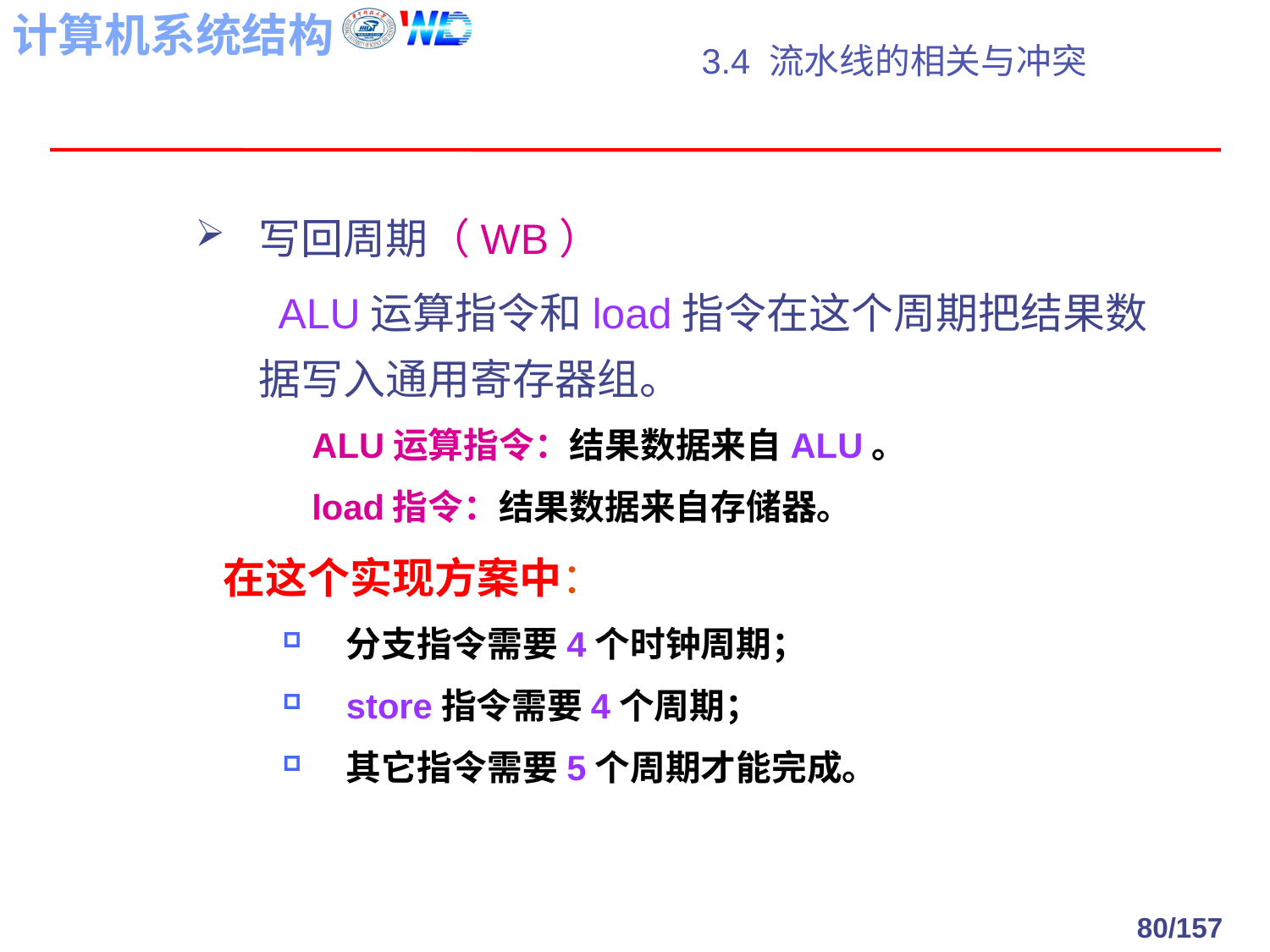

# 3.4 流水线的相关与冲突
写回周期（WB）
       ALU运算指令和load指令在这个周期把结果数据写入通用寄存器组。
   ALU运算指令：结果数据来自ALU。
   load指令：结果数据来自存储器。
           在这个实现方案中：
分支指令需要4个时钟周期；
store指令需要4个周期；
其它指令需要5个周期才能完成。